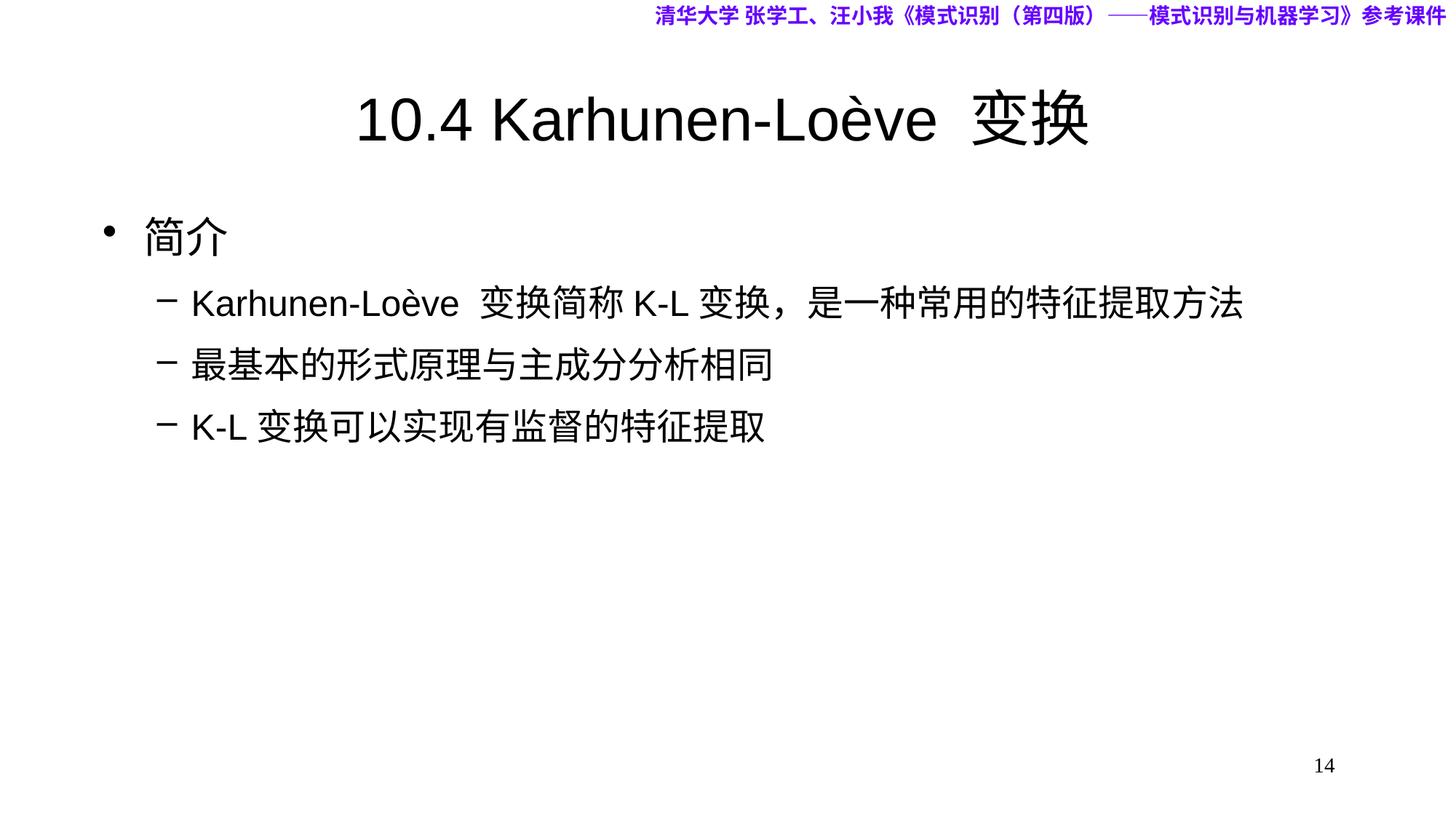

清华大学 张学工、汪小我《模式识别（第四版）——模式识别与机器学习》参考课件
# 10.4 Karhunen-Loève 变换
简介
Karhunen-Loève 变换简称K-L变换，是一种常用的特征提取方法
最基本的形式原理与主成分分析相同
K-L变换可以实现有监督的特征提取
14